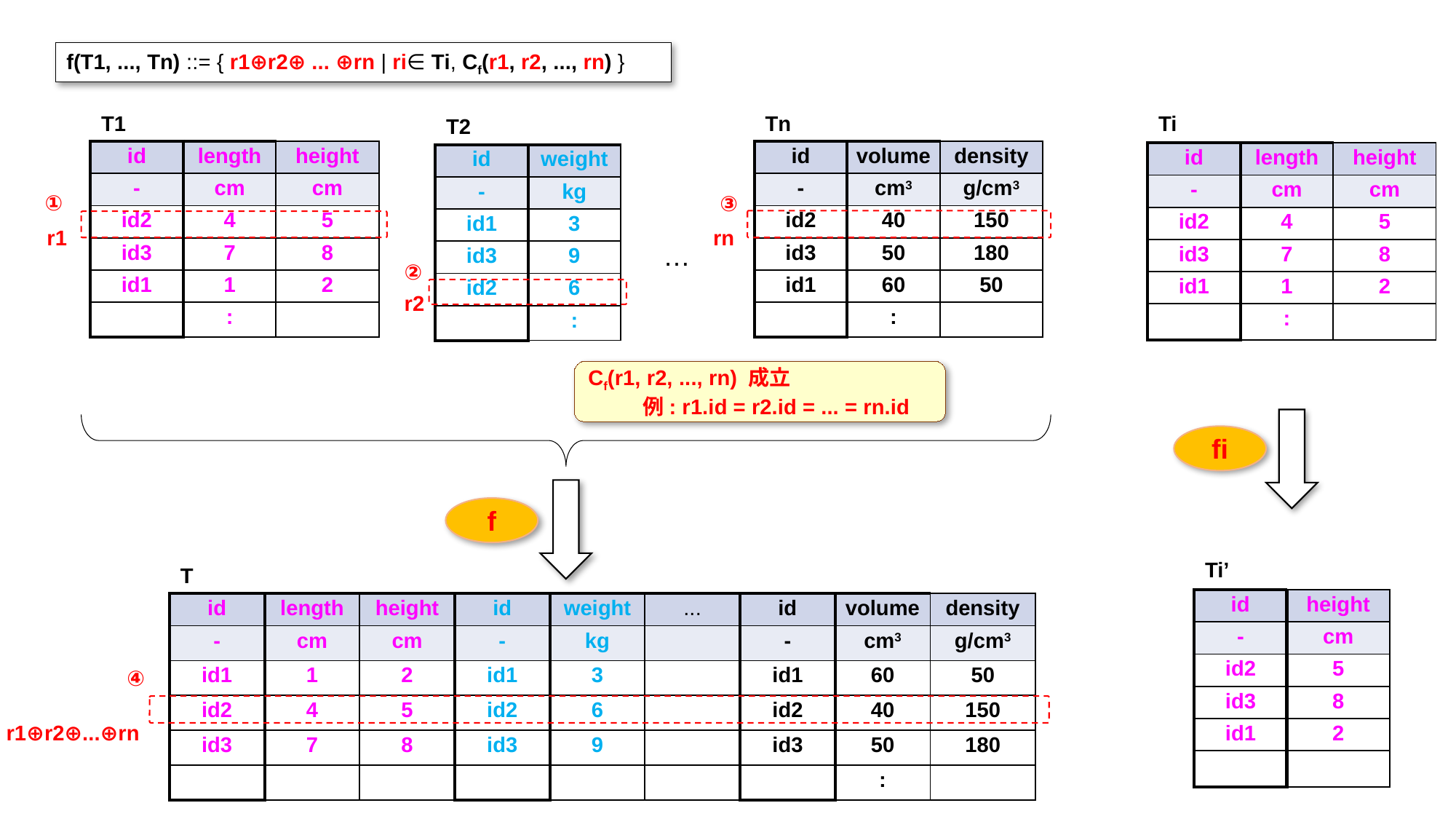

f(T1, ..., Tn) ::= { r1⊕r2⊕ ... ⊕rn | ri∈ Ti, Cf(r1, r2, ..., rn) }
| T1 |  |  |
| --- | --- | --- |
| id | length | height |
| - | cm | cm |
| id2 | 4 | 5 |
| id3 | 7 | 8 |
| id1 | 1 | 2 |
|  | : |  |
| Tn |  |  |
| --- | --- | --- |
| id | volume | density |
| - | cm3 | g/cm3 |
| id2 | 40 | 150 |
| id3 | 50 | 180 |
| id1 | 60 | 50 |
|  | : |  |
| Ti |  |  |
| --- | --- | --- |
| id | length | height |
| - | cm | cm |
| id2 | 4 | 5 |
| id3 | 7 | 8 |
| id1 | 1 | 2 |
|  | : |  |
| T2 |  |
| --- | --- |
| id | weight |
| - | kg |
| id1 | 3 |
| id3 | 9 |
| id2 | 6 |
|  | : |
①
③

r1
rn
…
②

r2
Cf(r1, r2, ..., rn) 成立
例: r1.id = r2.id = ... = rn.id

fi

f
| Ti’ |  |
| --- | --- |
| id | height |
| - | cm |
| id2 | 5 |
| id3 | 8 |
| id1 | 2 |
|  |  |
| T |  |  |  |  |  |  |  |  |
| --- | --- | --- | --- | --- | --- | --- | --- | --- |
| id | length | height | id | weight | ... | id | volume | density |
| - | cm | cm | - | kg |  | - | cm3 | g/cm3 |
| id1 | 1 | 2 | id1 | 3 |  | id1 | 60 | 50 |
| id2 | 4 | 5 | id2 | 6 |  | id2 | 40 | 150 |
| id3 | 7 | 8 | id3 | 9 |  | id3 | 50 | 180 |
|  |  |  |  |  |  |  | : |  |
④

r1⊕r2⊕...⊕rn